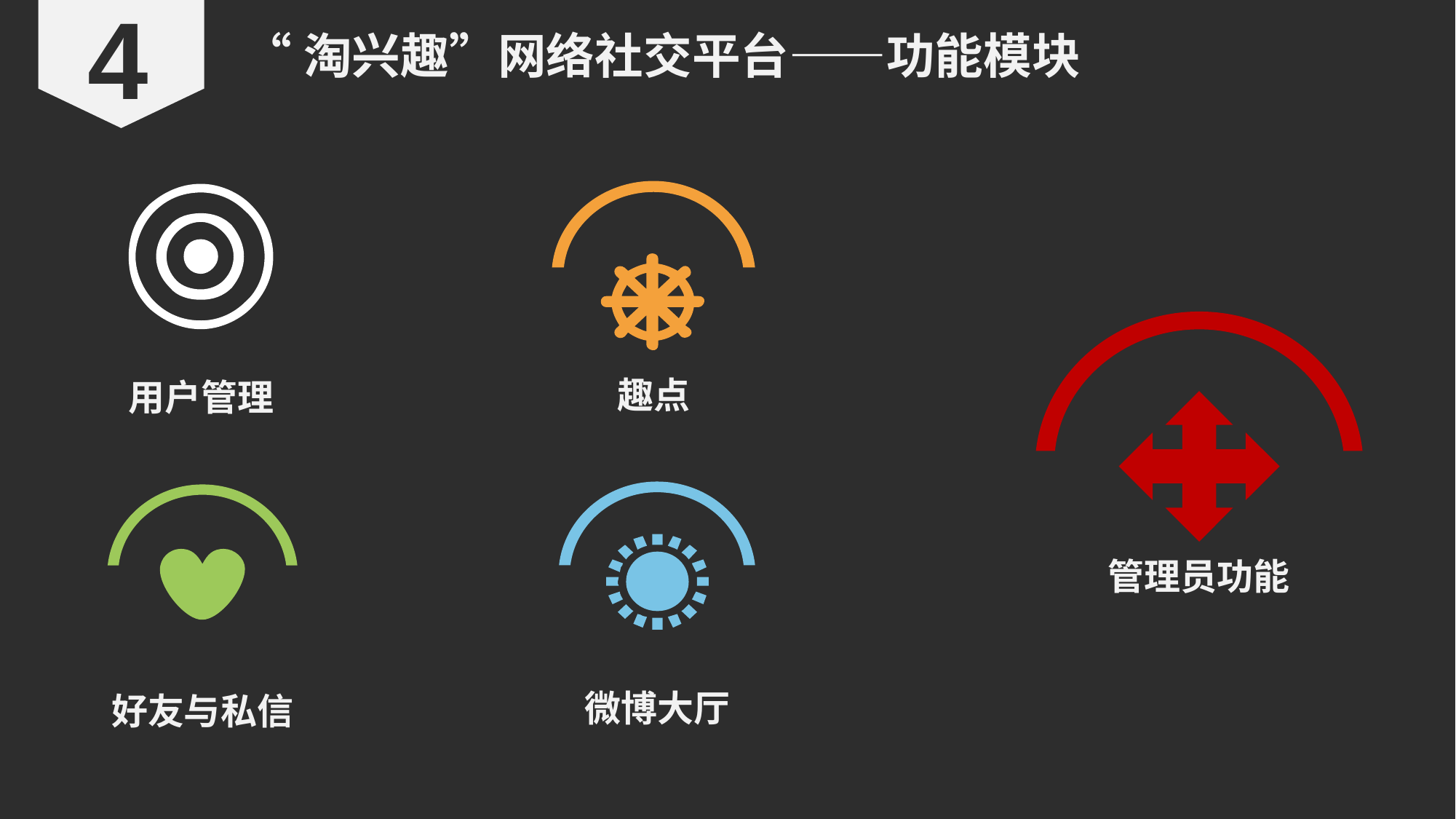

4
“淘兴趣”网络社交平台——功能模块

趣点
用户管理

管理员功能

微博大厅
好友与私信